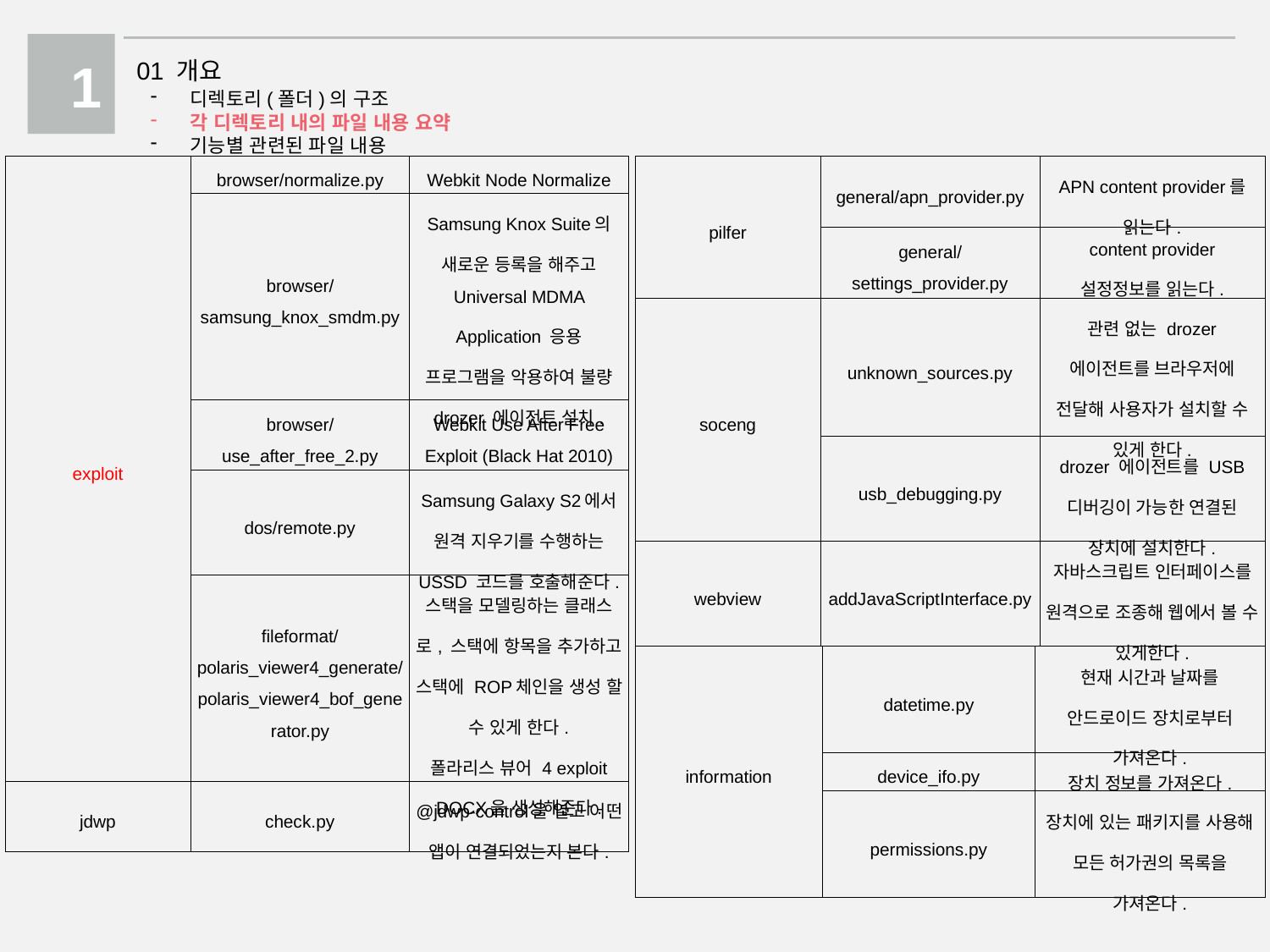

1
01 개요
디렉토리(폴더)의 구조
각 디렉토리 내의 파일 내용 요약
기능별 관련된 파일 내용

| exploit | browser/normalize.py | Webkit Node Normalize |
| --- | --- | --- |
|  | browser/samsung\_knox\_smdm.py | Samsung Knox Suite의 새로운 등록을 해주고 Universal MDMA Application 응용 프로그램을 악용하여 불량 drozer 에이전트 설치. |
|  | browser/use\_after\_free\_2.py | Webkit Use After Free Exploit (Black Hat 2010) |
|  | dos/remote.py | Samsung Galaxy S2에서 원격 지우기를 수행하는 USSD 코드를 호출해준다. |
|  | fileformat/polaris\_viewer4\_generate/polaris\_viewer4\_bof\_generator.py | 스택을 모델링하는 클래스로, 스택에 항목을 추가하고 스택에 ROP체인을 생성 할 수 있게 한다. 폴라리스 뷰어 4 exploit DOCX을 생성해준다. |
| jdwp | check.py | @jdwp-control을 열고 어떤 앱이 연결되었는지 본다. |
| pilfer | general/apn\_provider.py | APN content provider를 읽는다. |
| --- | --- | --- |
|  | general/settings\_provider.py | content provider 설정정보를 읽는다. |
| soceng | unknown\_sources.py | 관련 없는 drozer 에이전트를 브라우저에 전달해 사용자가 설치할 수 있게 한다. |
|  | usb\_debugging.py | drozer 에이전트를 USB 디버깅이 가능한 연결된 장치에 설치한다. |
| webview | addJavaScriptInterface.py | 자바스크립트 인터페이스를 원격으로 조종해 웹에서 볼 수 있게한다. |
| information | datetime.py | 현재 시간과 날짜를 안드로이드 장치로부터 가져온다. |
| --- | --- | --- |
|  | device\_ifo.py | 장치 정보를 가져온다. |
|  | permissions.py | 장치에 있는 패키지를 사용해 모든 허가권의 목록을 가져온다. |